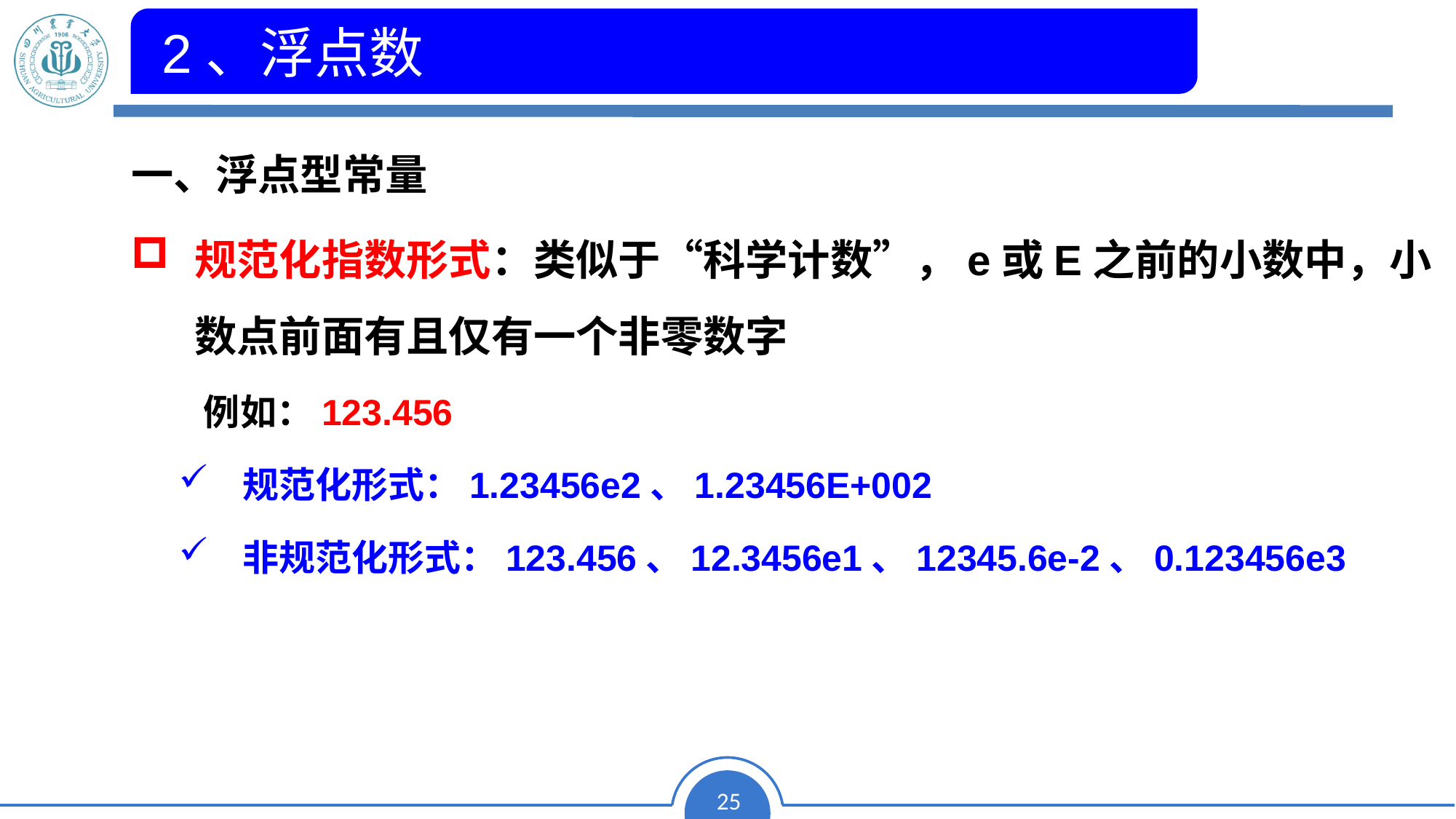

2、浮点数
一、浮点型常量
规范化指数形式：类似于“科学计数”，e或E之前的小数中，小数点前面有且仅有一个非零数字
  例如：123.456
规范化形式：1.23456e2、1.23456E+002
非规范化形式：123.456、12.3456e1、12345.6e-2、0.123456e3